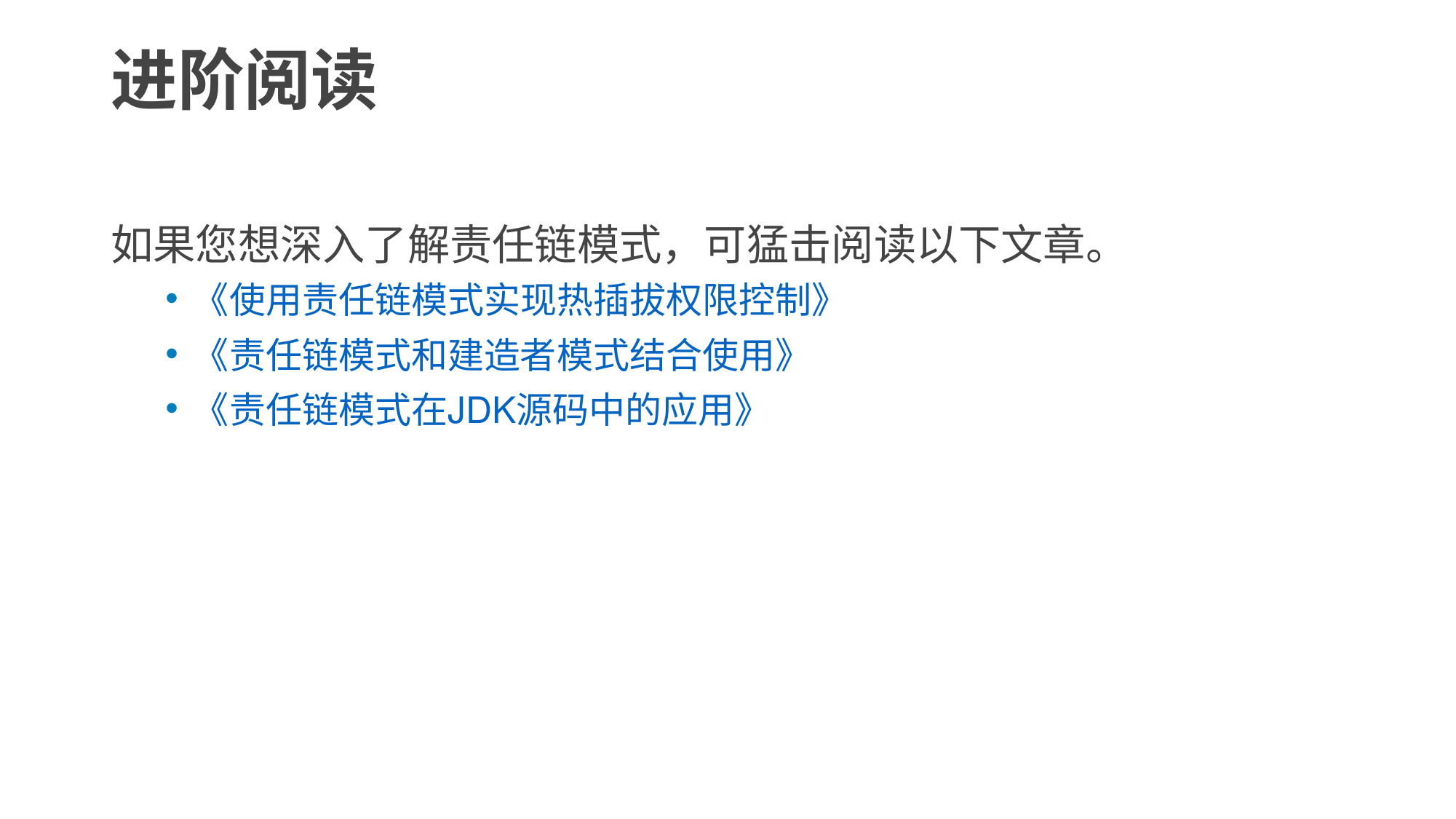

# 进阶阅读
如果您想深入了解责任链模式，可猛击阅读以下文章。
《使用责任链模式实现热插拔权限控制》
《责任链模式和建造者模式结合使用》
《责任链模式在JDK源码中的应用》